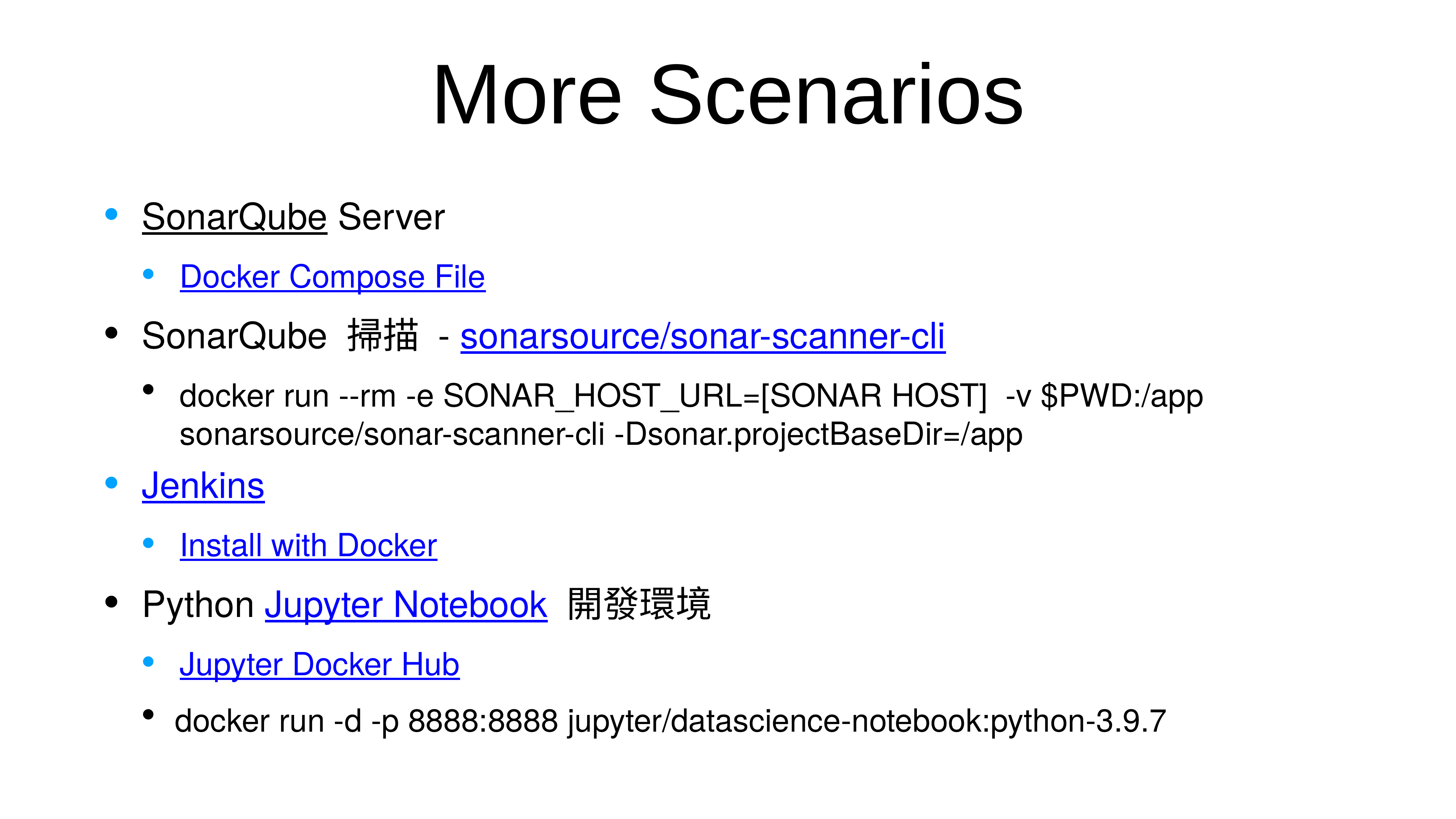

# More Scenarios
SonarQube Server
Docker Compose File
SonarQube 掃描 - sonarsource/sonar-scanner-cli
docker run --rm -e SONAR_HOST_URL=[SONAR HOST]  -v $PWD:/app sonarsource/sonar-scanner-cli -Dsonar.projectBaseDir=/app
Jenkins
Install with Docker
Python Jupyter Notebook 開發環境
Jupyter Docker Hub
docker run -d -p 8888:8888 jupyter/datascience-notebook:python-3.9.7